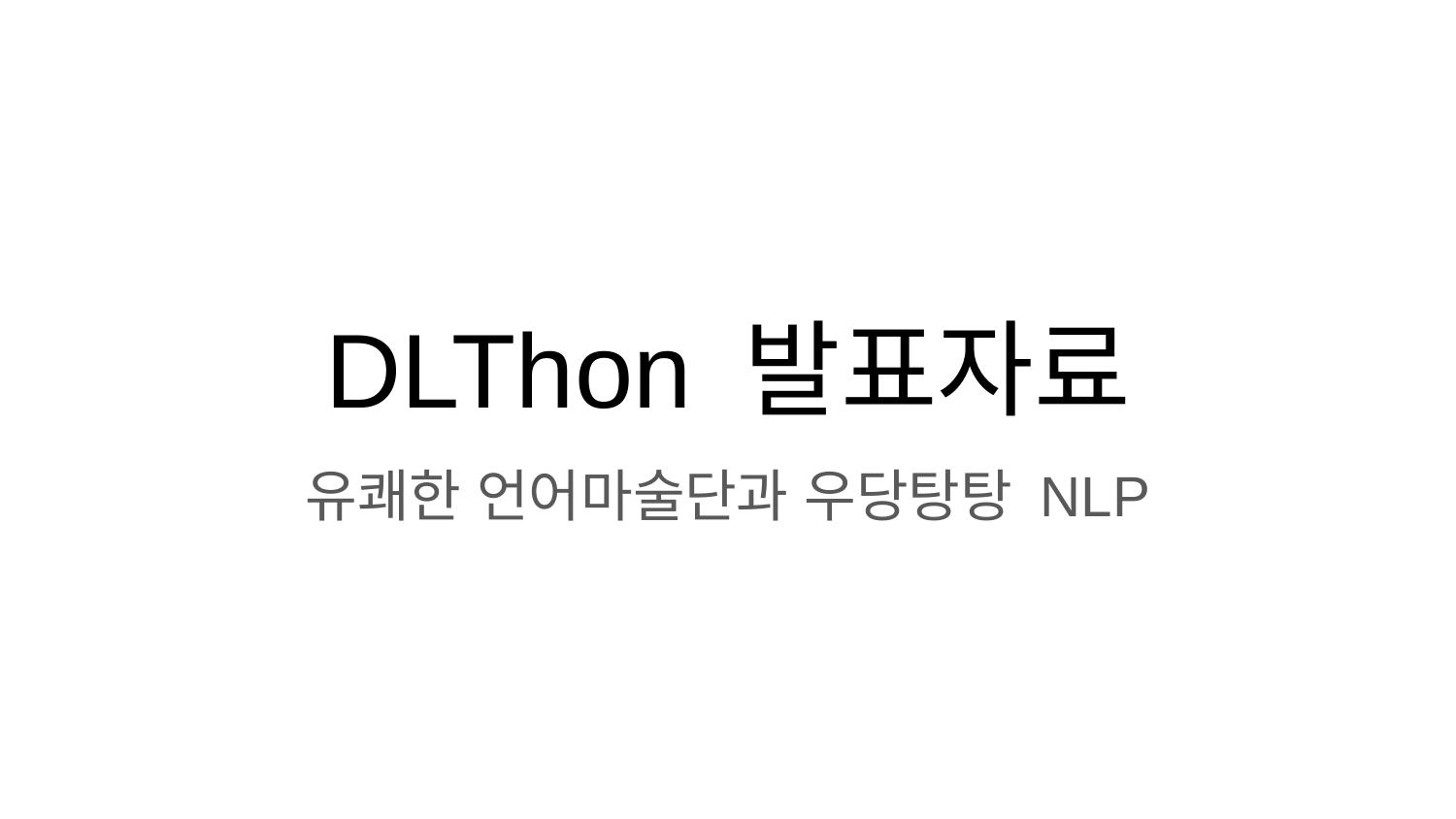

# DLThon 발표자료
유쾌한 언어마술단과 우당탕탕 NLP